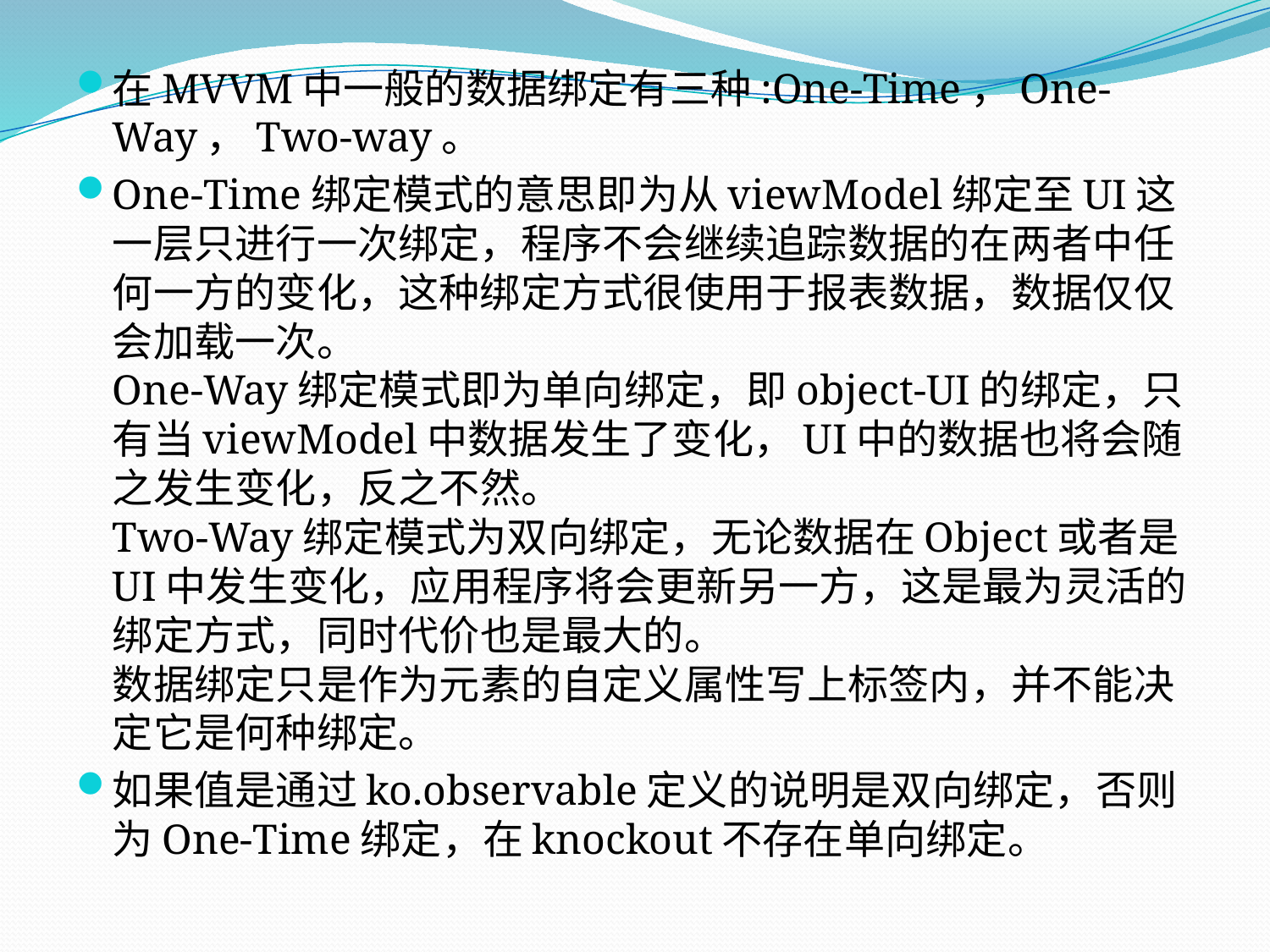

在MVVM中一般的数据绑定有三种:One-Time，One-Way，Two-way。
One-Time绑定模式的意思即为从viewModel绑定至UI这一层只进行一次绑定，程序不会继续追踪数据的在两者中任何一方的变化，这种绑定方式很使用于报表数据，数据仅仅会加载一次。
One-Way绑定模式即为单向绑定，即object-UI的绑定，只有当viewModel中数据发生了变化，UI中的数据也将会随之发生变化，反之不然。
Two-Way绑定模式为双向绑定，无论数据在Object或者是UI中发生变化，应用程序将会更新另一方，这是最为灵活的绑定方式，同时代价也是最大的。
数据绑定只是作为元素的自定义属性写上标签内，并不能决定它是何种绑定。
如果值是通过ko.observable定义的说明是双向绑定，否则为One-Time绑定，在knockout不存在单向绑定。